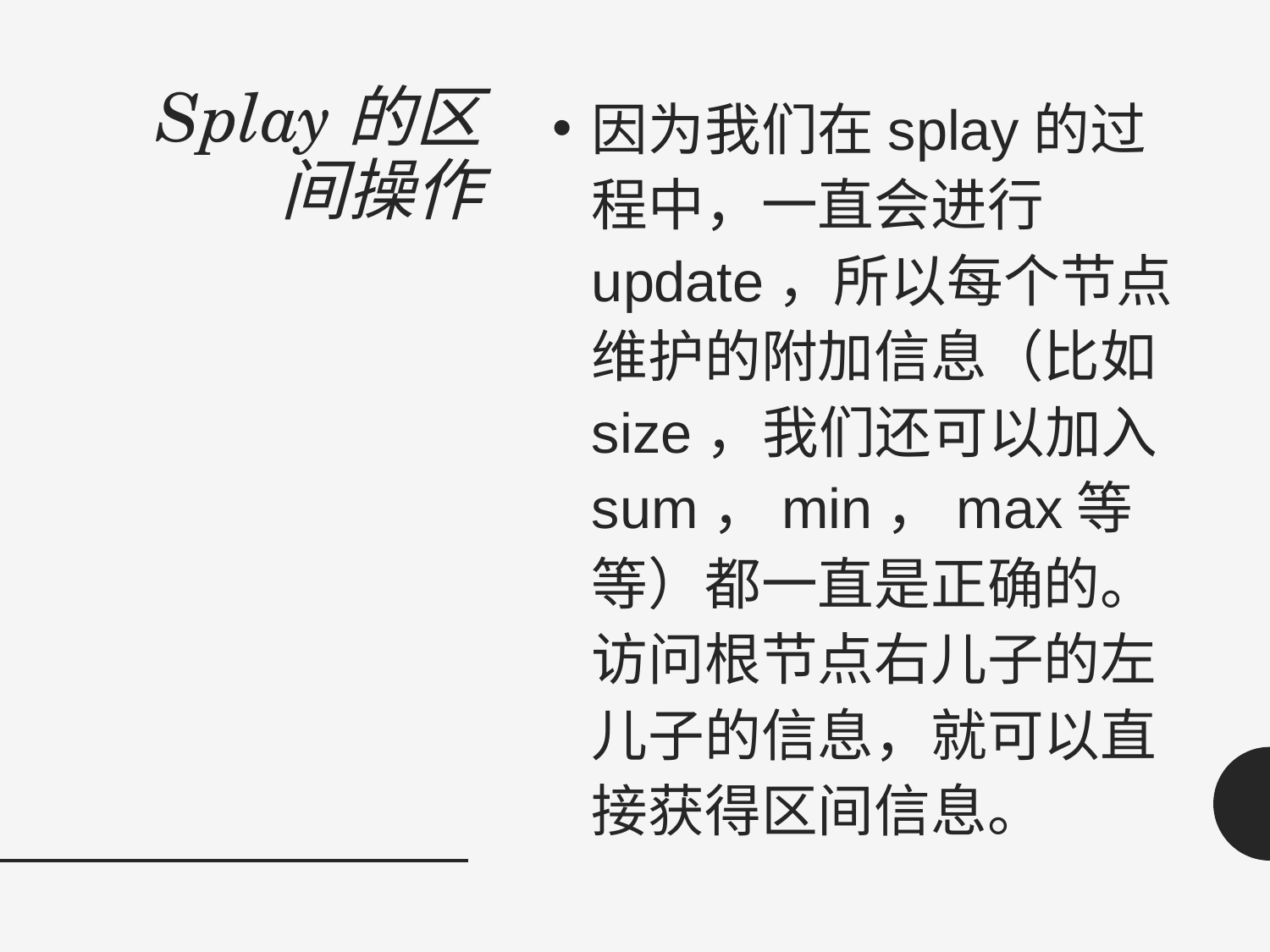

# Splay的区间操作
因为我们在splay的过程中，一直会进行update，所以每个节点维护的附加信息（比如size，我们还可以加入sum，min，max等等）都一直是正确的。访问根节点右儿子的左儿子的信息，就可以直接获得区间信息。